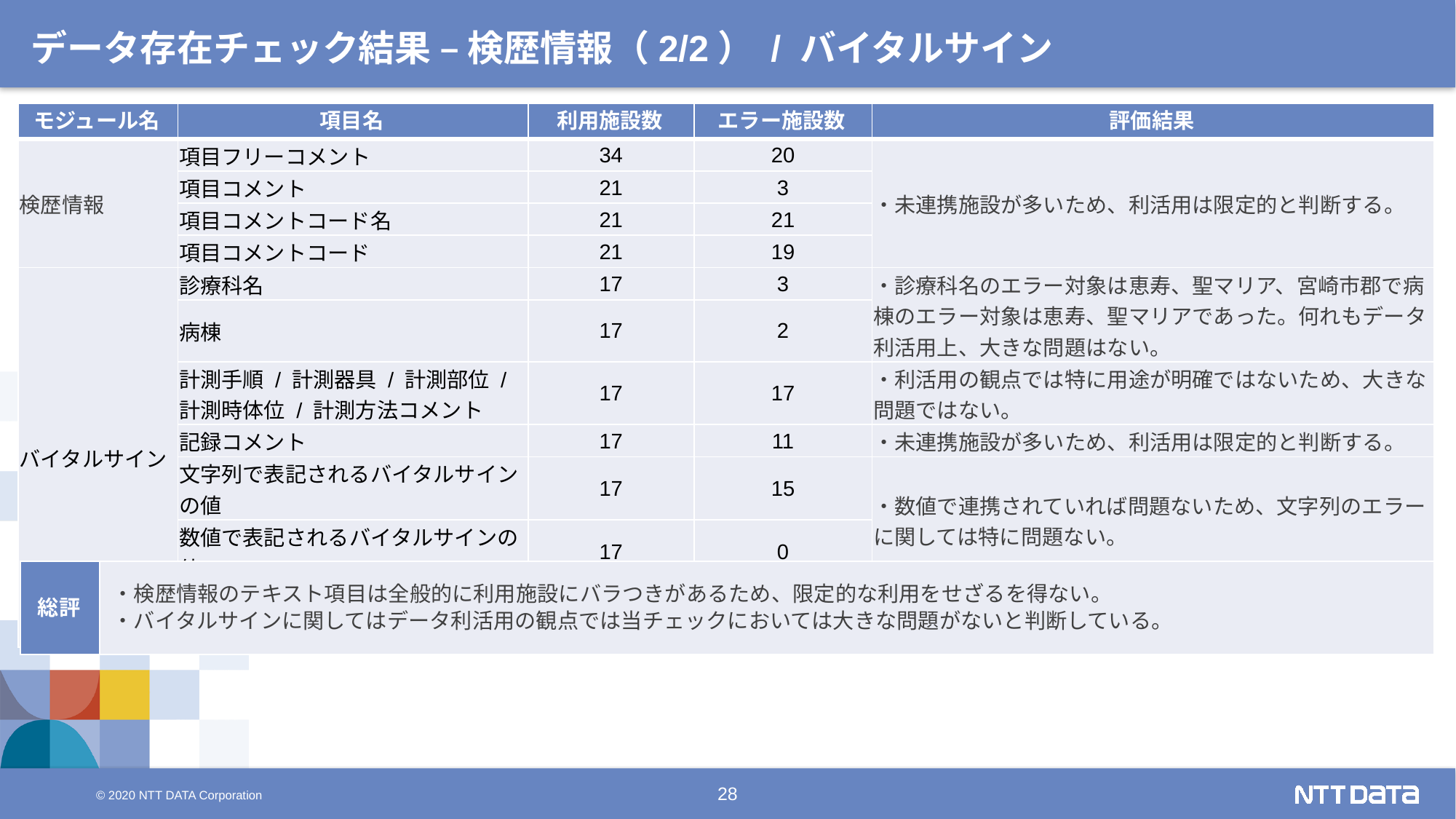

# データ存在チェック結果 – 検歴情報（2/2） / バイタルサイン
| モジュール名 | 項目名 | 利用施設数 | エラー施設数 | 評価結果 |
| --- | --- | --- | --- | --- |
| 検歴情報 | 項目フリーコメント | 34 | 20 | ・未連携施設が多いため、利活用は限定的と判断する。 |
|  | 項目コメント | 21 | 3 |  |
|  | 項目コメントコード名 | 21 | 21 |  |
|  | 項目コメントコード | 21 | 19 |  |
| バイタルサイン | 診療科名 | 17 | 3 | ・診療科名のエラー対象は恵寿、聖マリア、宮崎市郡で病棟のエラー対象は恵寿、聖マリアであった。何れもデータ利活用上、大きな問題はない。 |
|  | 病棟 | 17 | 2 |  |
|  | 計測手順 / 計測器具 / 計測部位 / 計測時体位 / 計測方法コメント | 17 | 17 | ・利活用の観点では特に用途が明確ではないため、大きな問題ではない。 |
|  | 記録コメント | 17 | 11 | ・未連携施設が多いため、利活用は限定的と判断する。 |
|  | 文字列で表記されるバイタルサインの値 | 17 | 15 | ・数値で連携されていれば問題ないため、文字列のエラーに関しては特に問題ない。 |
|  | 数値で表記されるバイタルサインの値 | 17 | 0 |  |
|  | バイタルサインの単位 | 17 | 7 | ・項目名で基本的に判断できるため、大きな問題はない。 |
|  | 項目コメント | 7 | 0 |  |
| 総評 | ・検歴情報のテキスト項目は全般的に利用施設にバラつきがあるため、限定的な利用をせざるを得ない。 ・バイタルサインに関してはデータ利活用の観点では当チェックにおいては大きな問題がないと判断している。 |
| --- | --- |